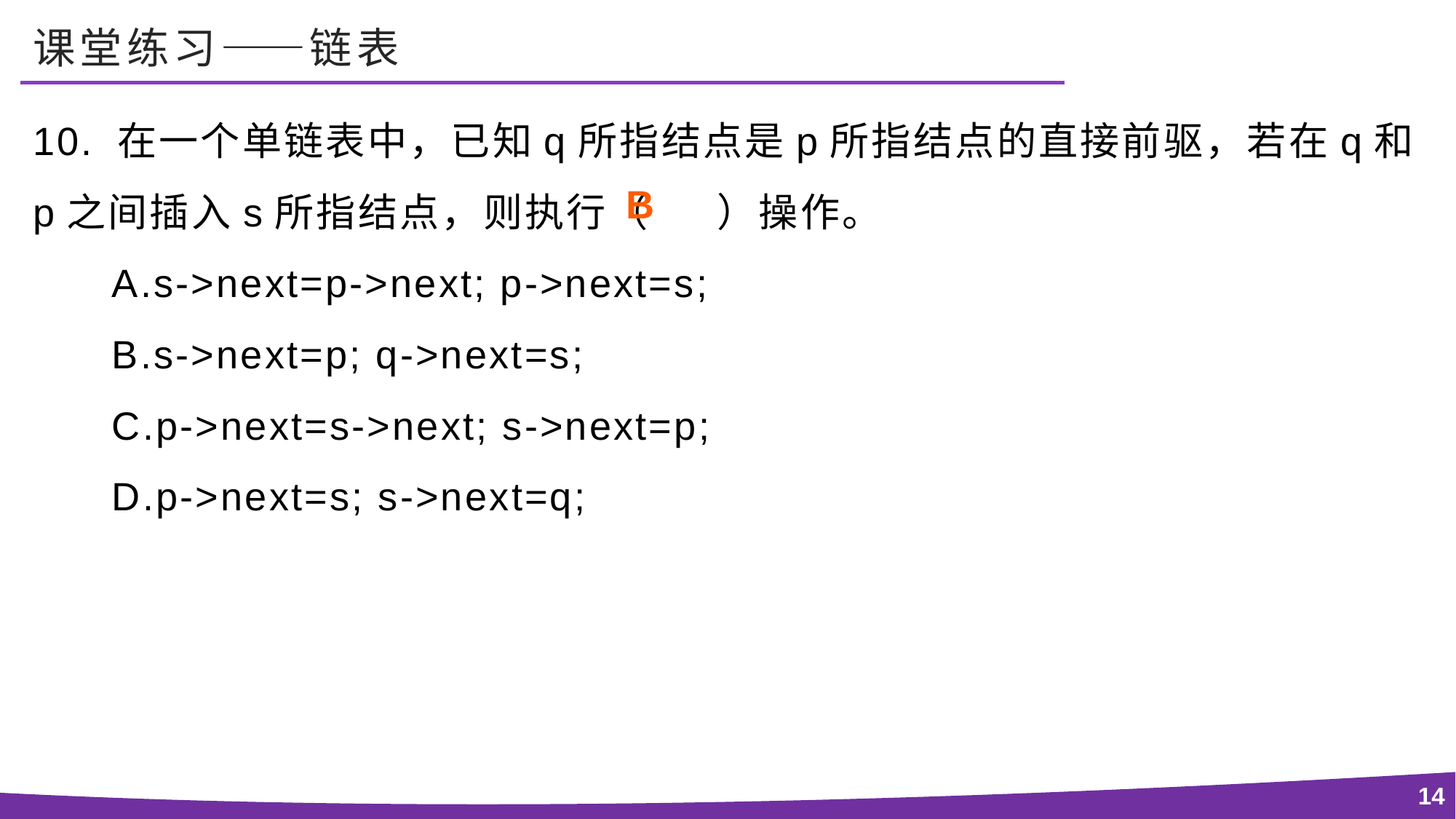

# 课堂练习——链表
10. 在一个单链表中，已知q所指结点是p所指结点的直接前驱，若在q和p之间插入s所指结点，则执行（      ）操作。
      A.s->next=p->next; p->next=s;
      B.s->next=p; q->next=s;
      C.p->next=s->next; s->next=p;
      D.p->next=s; s->next=q;

B